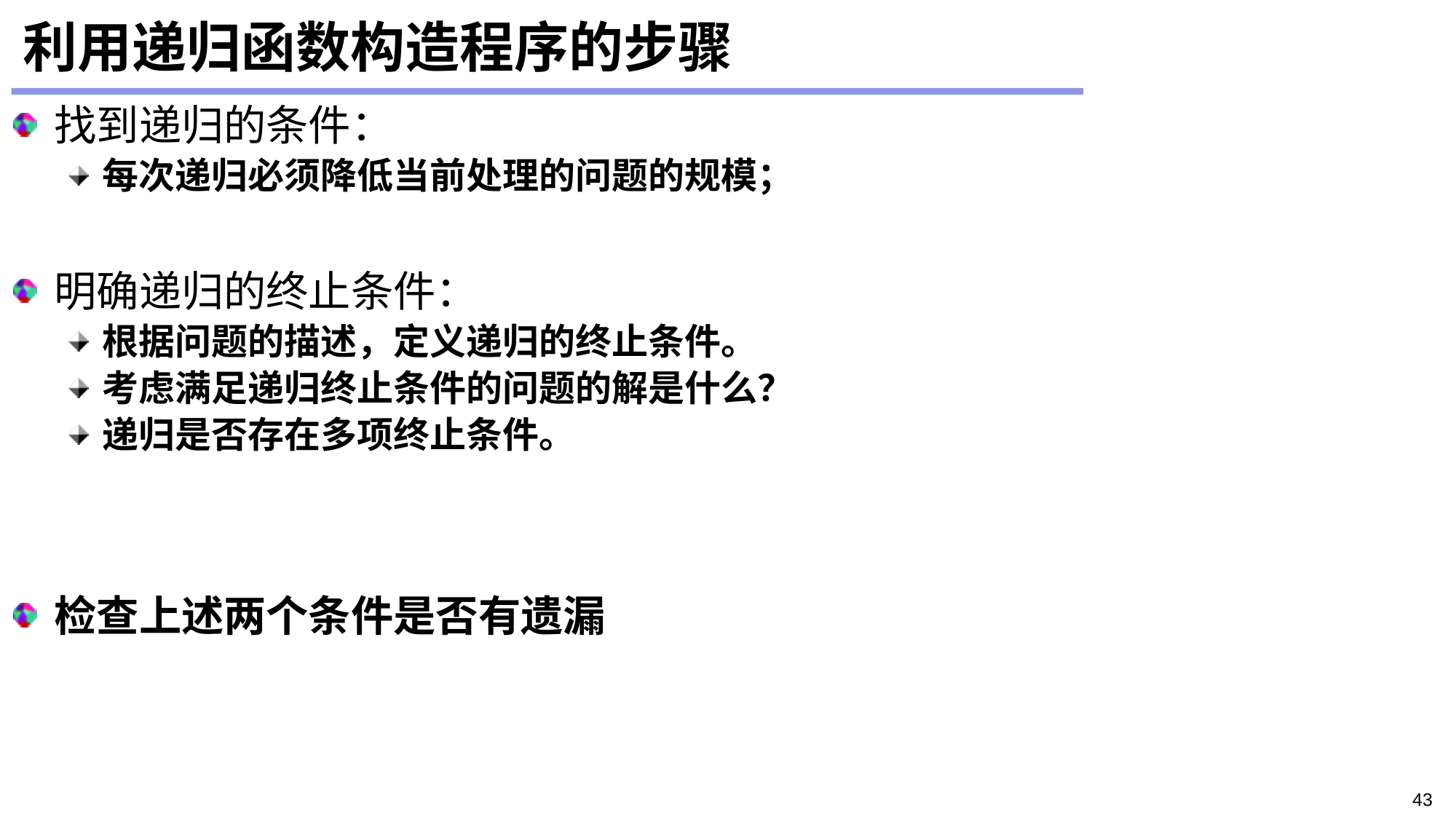

# 利用递归函数构造程序的步骤
找到递归的条件：
每次递归必须降低当前处理的问题的规模；

明确递归的终止条件：
根据问题的描述，定义递归的终止条件。
考虑满足递归终止条件的问题的解是什么？
递归是否存在多项终止条件。

检查上述两个条件是否有遗漏

43